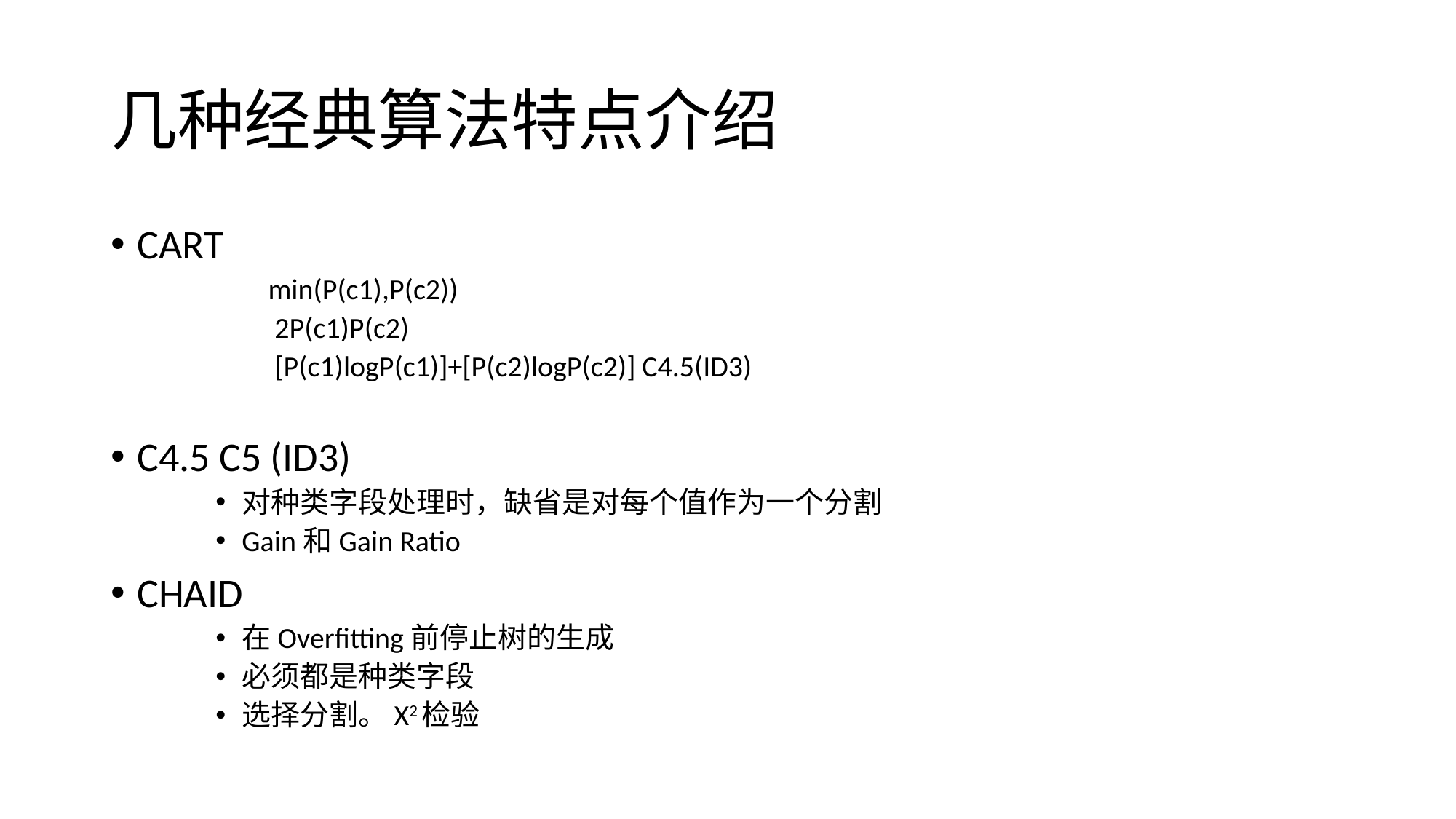

# 几种经典算法特点介绍
CART
        min(P(c1),P(c2))
         2P(c1)P(c2)
         [P(c1)logP(c1)]+[P(c2)logP(c2)] C4.5(ID3)

C4.5 C5 (ID3)
对种类字段处理时，缺省是对每个值作为一个分割
Gain和Gain Ratio
CHAID
在Overfitting前停止树的生成
必须都是种类字段
选择分割。X2检验